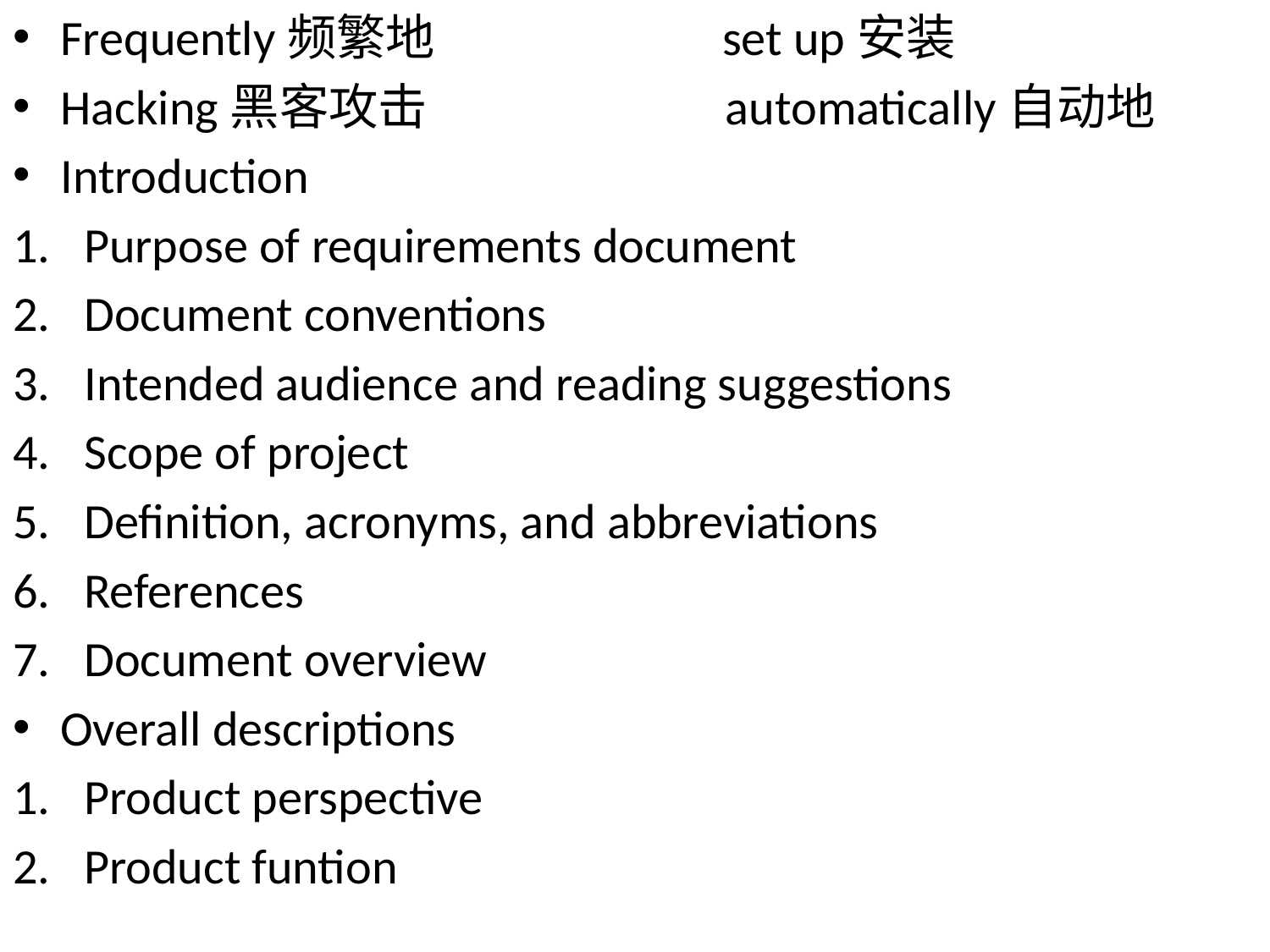

Frequently频繁地                         set up安装
Hacking黑客攻击                          automatically自动地
Introduction
Purpose of requirements document
Document conventions
Intended audience and reading suggestions
Scope of project
Definition, acronyms, and abbreviations
References
Document overview
Overall descriptions
Product perspective
Product funtion